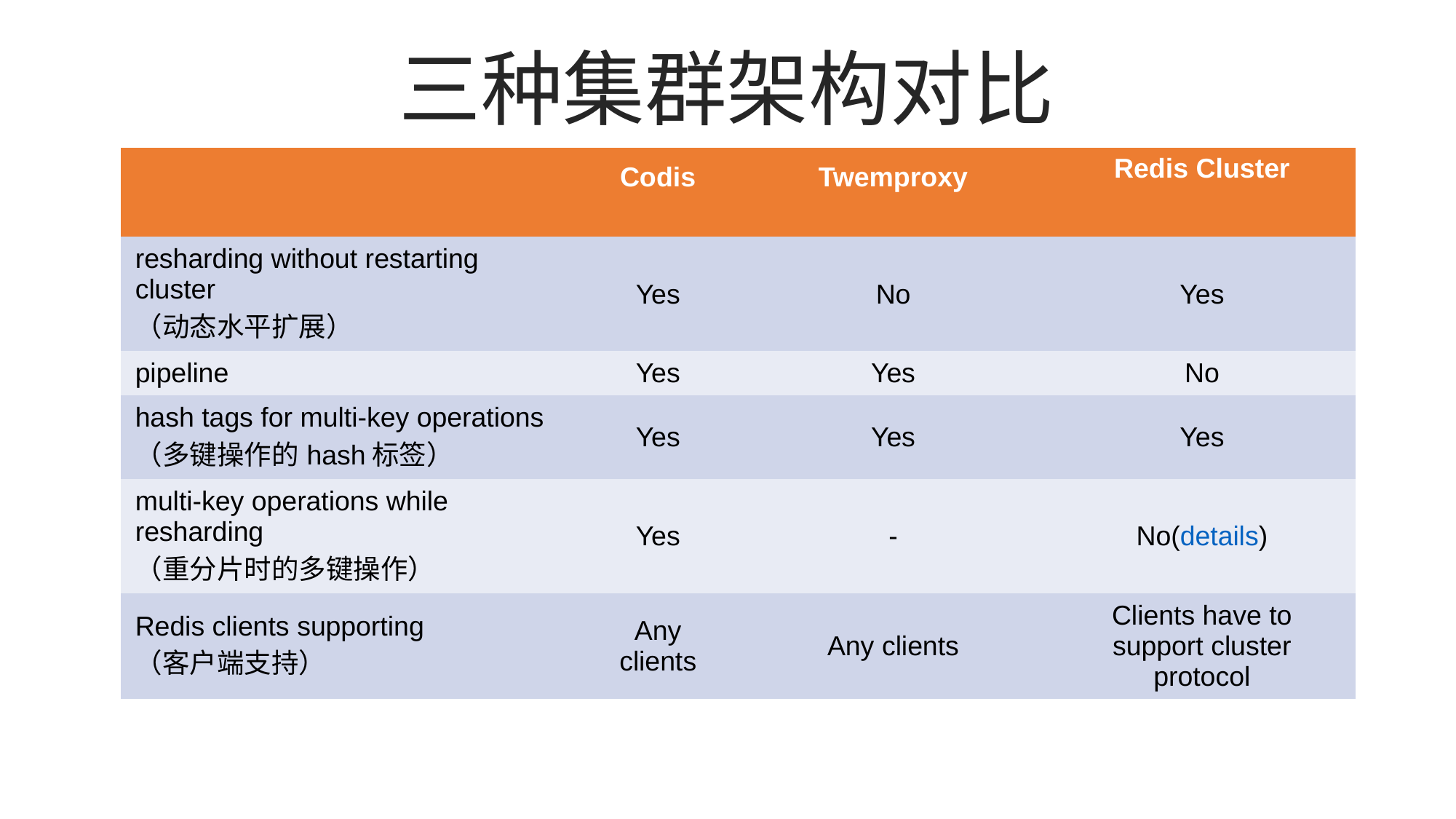

# 三种集群架构对比
|  | Codis | Twemproxy | Redis Cluster |
| --- | --- | --- | --- |
| resharding without restarting cluster （动态水平扩展） | Yes | No | Yes |
| pipeline | Yes | Yes | No |
| hash tags for multi-key operations （多键操作的hash标签） | Yes | Yes | Yes |
| multi-key operations while resharding （重分片时的多键操作） | Yes | - | No(details) |
| Redis clients supporting （客户端支持） | Any clients | Any clients | Clients have to support cluster protocol |